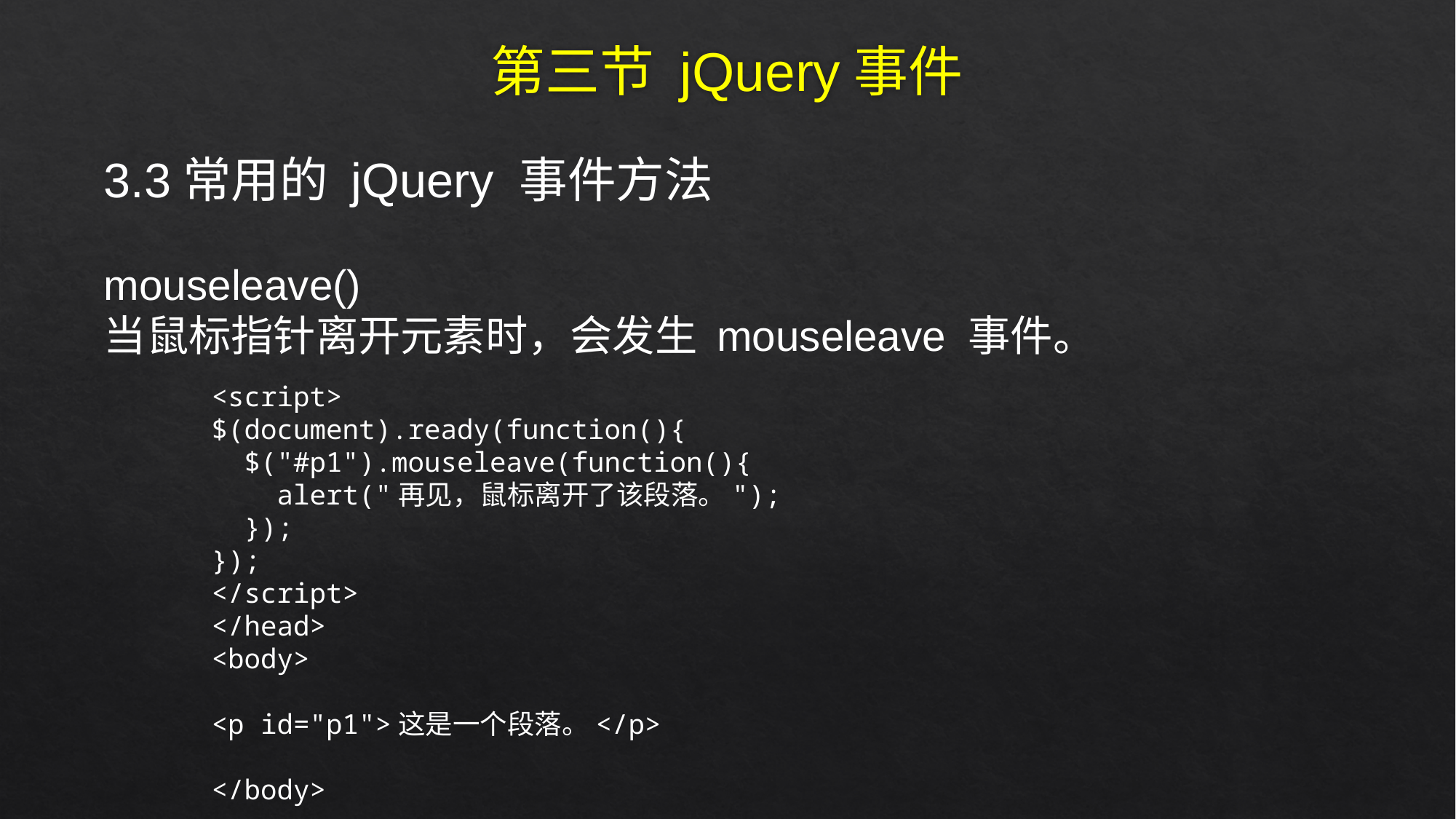

# 第三节 jQuery事件
3.3常用的 jQuery 事件方法

mouseleave()
当鼠标指针离开元素时，会发生 mouseleave 事件。

<script>
$(document).ready(function(){
  $("#p1").mouseleave(function(){
    alert("再见，鼠标离开了该段落。");
  });
});
</script>
</head>
<body>

<p id="p1">这是一个段落。</p>

</body>